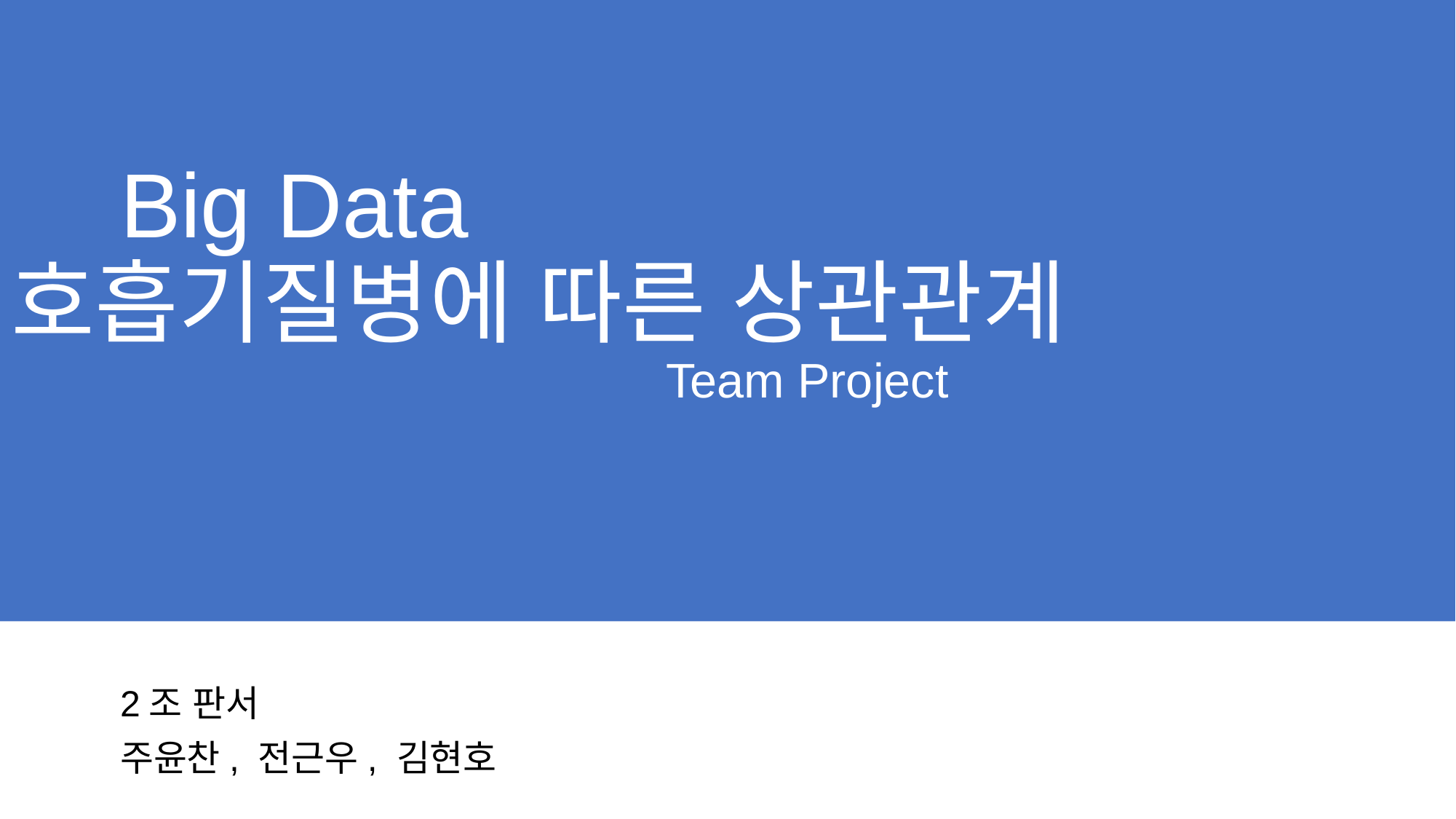

# Big Data 호흡기질병에 따른 상관관계 Team Project

	2조 판서
	주윤찬, 전근우, 김현호